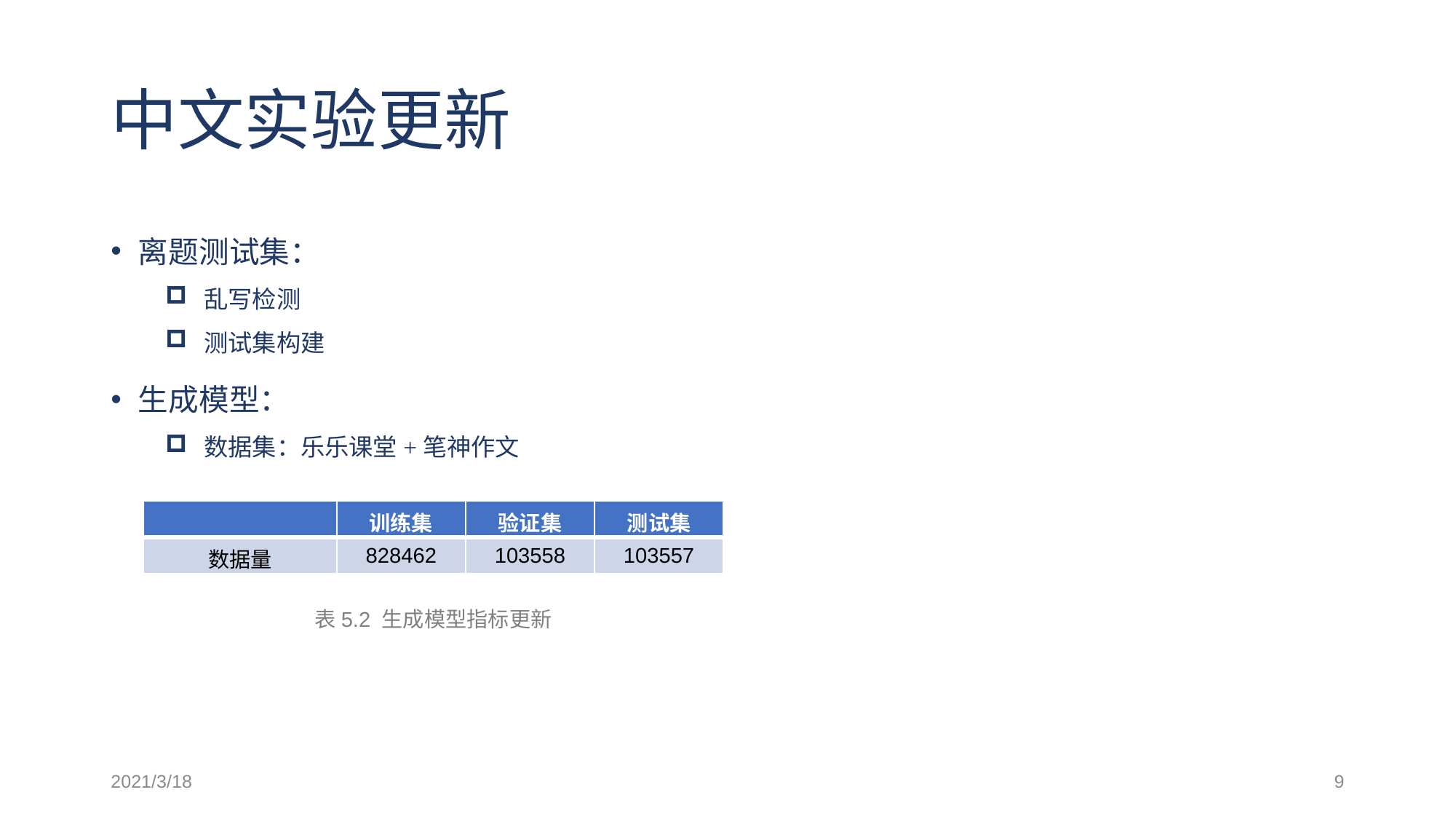

# 中文实验更新
离题测试集：
 乱写检测
 测试集构建
生成模型：
 数据集：乐乐课堂+笔神作文

|  | 训练集 | 验证集 | 测试集 |
| --- | --- | --- | --- |
| 数据量 | 828462 | 103558 | 103557 |
表5.2 生成模型指标更新
2021/3/18
9